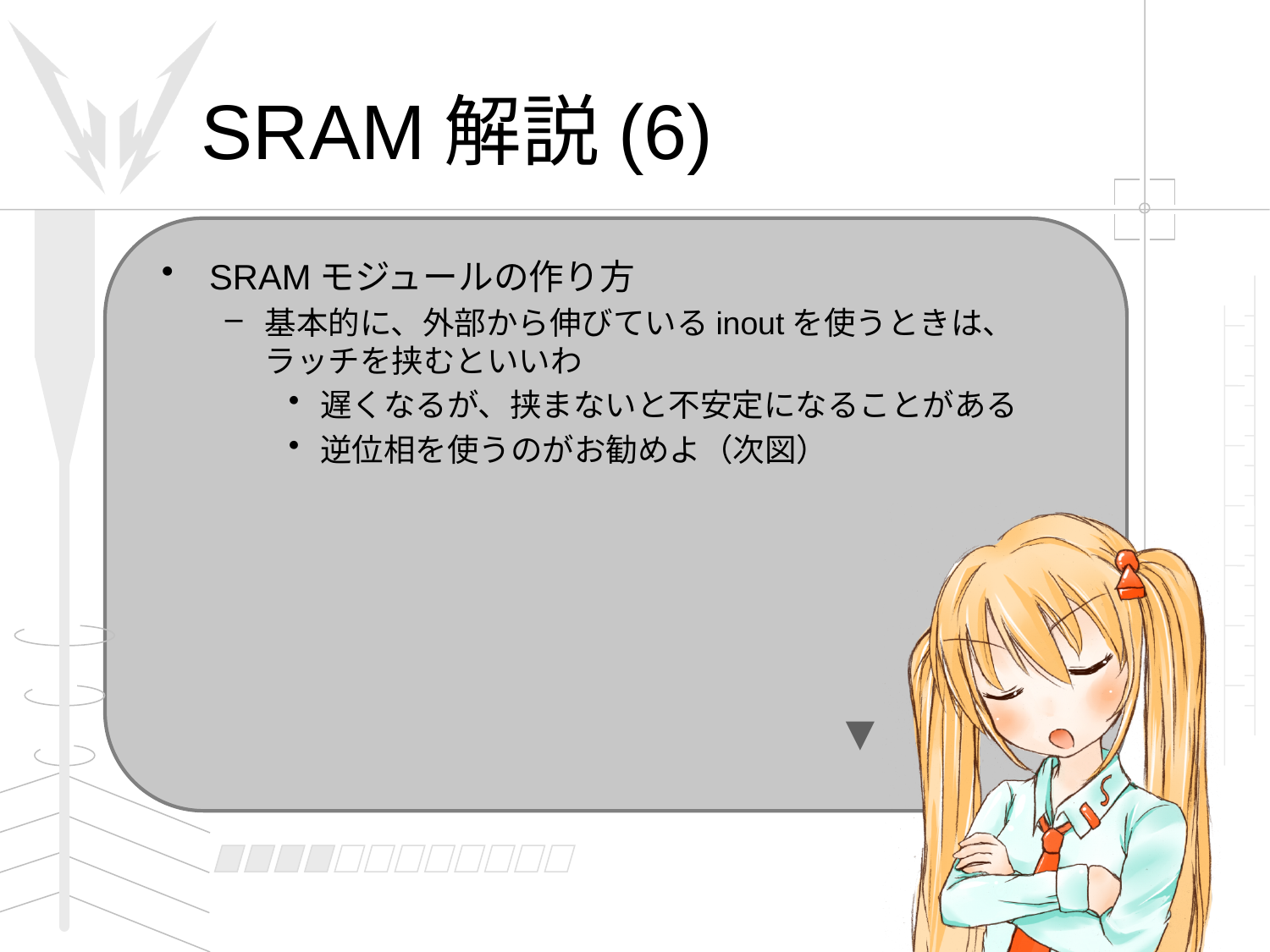

# SRAM解説(6)
SRAMモジュールの作り方
基本的に、外部から伸びているinoutを使うときは、ラッチを挟むといいわ
遅くなるが、挟まないと不安定になることがある
逆位相を使うのがお勧めよ（次図）